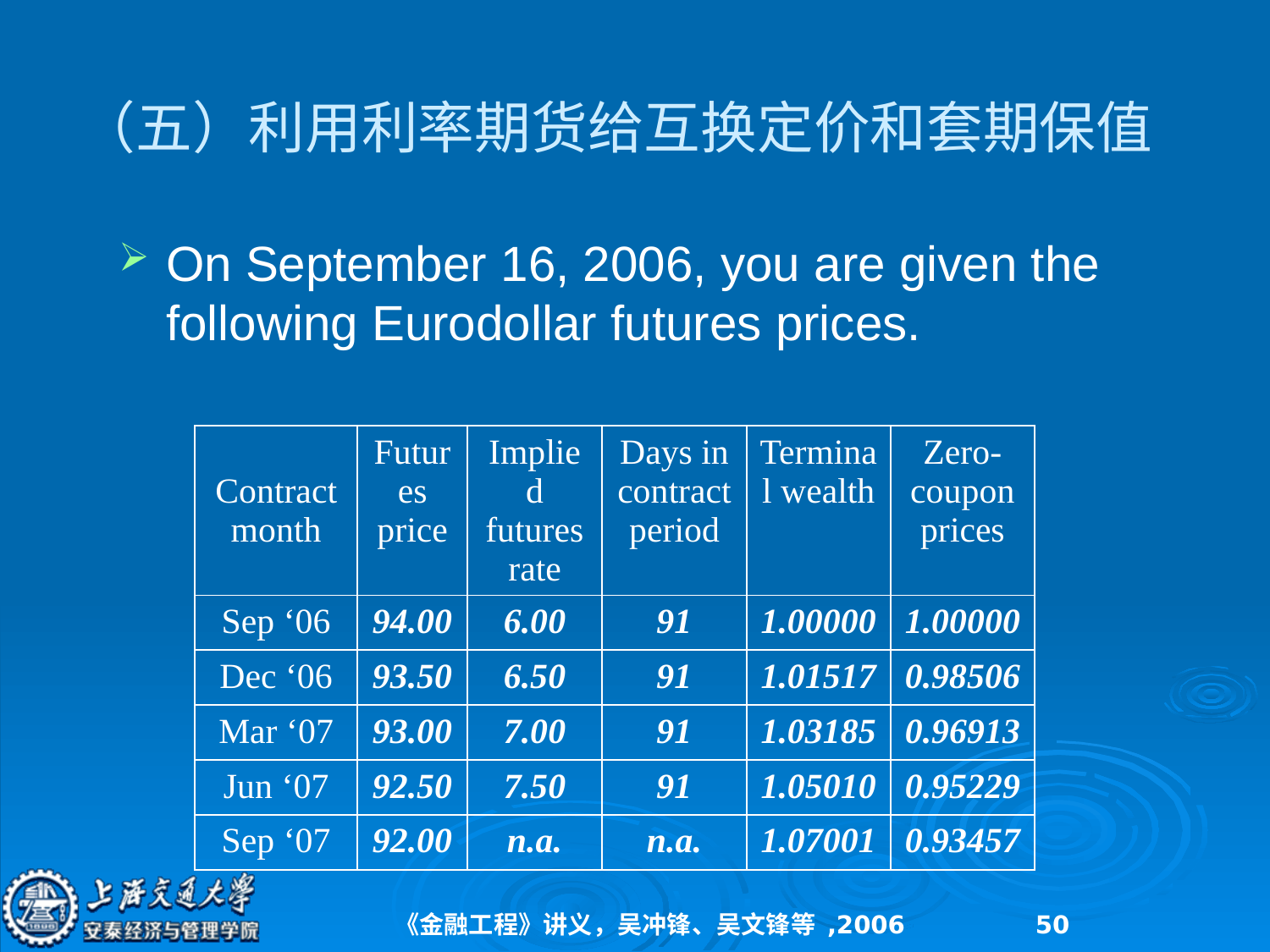

# （五）利用利率期货给互换定价和套期保值
On September 16, 2006, you are given the following Eurodollar futures prices.
| Contract month | Futures price | Implied futures rate | Days in contract period | Terminal wealth | Zero-coupon prices |
| --- | --- | --- | --- | --- | --- |
| Sep ‘06 | 94.00 | 6.00 | 91 | 1.00000 | 1.00000 |
| Dec ‘06 | 93.50 | 6.50 | 91 | 1.01517 | 0.98506 |
| Mar ‘07 | 93.00 | 7.00 | 91 | 1.03185 | 0.96913 |
| Jun ‘07 | 92.50 | 7.50 | 91 | 1.05010 | 0.95229 |
| Sep ‘07 | 92.00 | n.a. | n.a. | 1.07001 | 0.93457 |